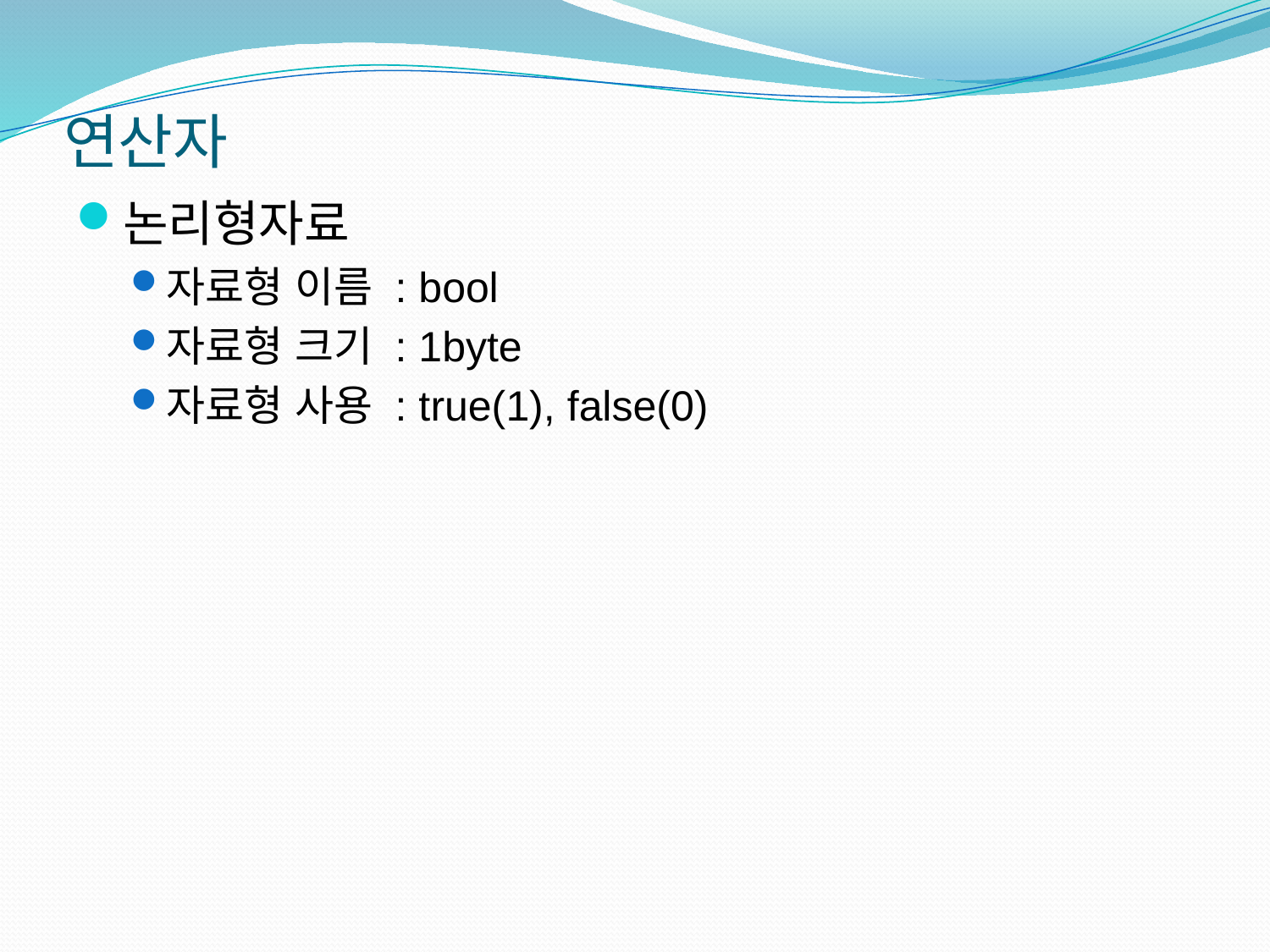

# 연산자
논리형자료
자료형 이름 : bool
자료형 크기 : 1byte
자료형 사용 : true(1), false(0)